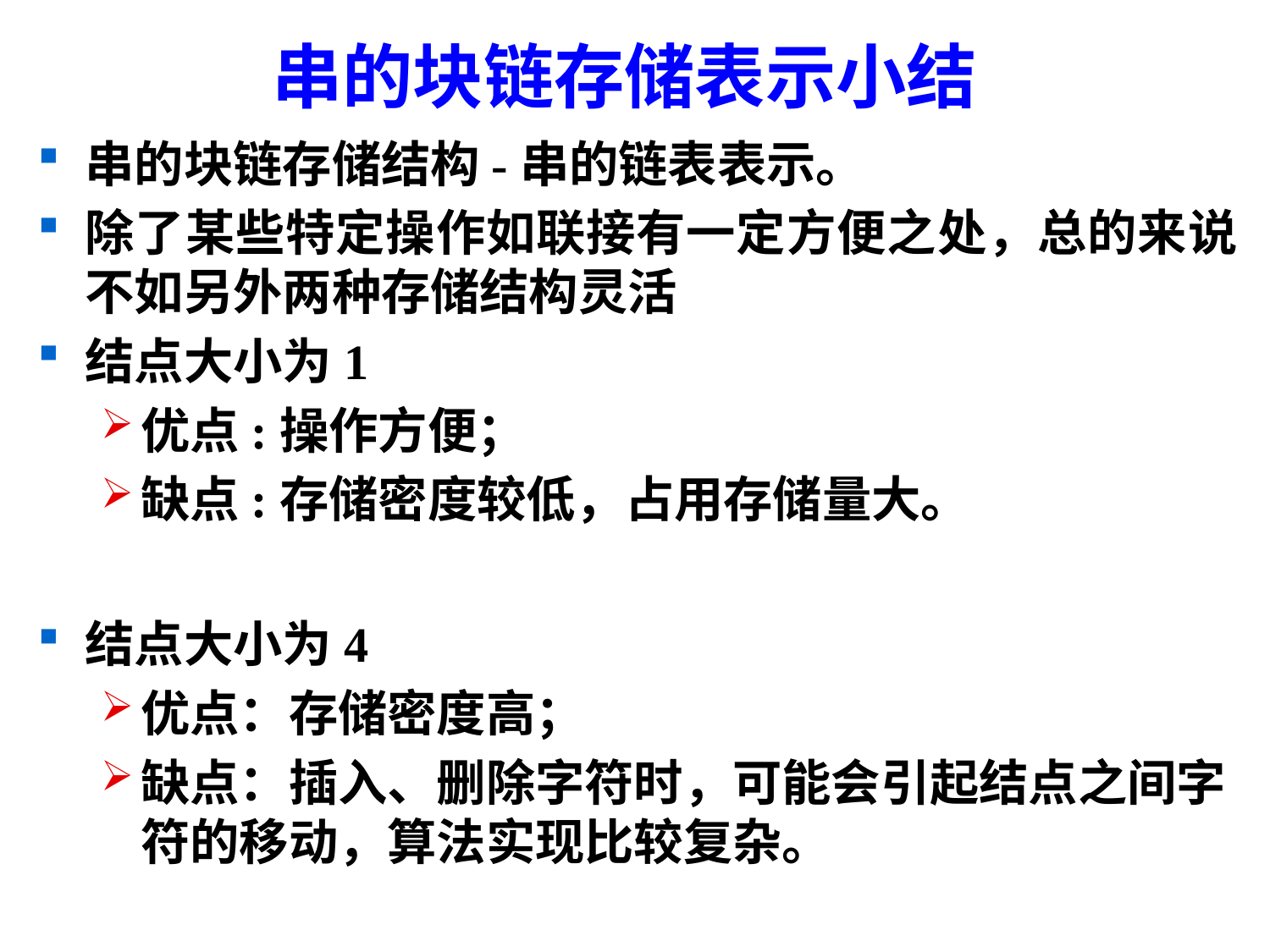

# 串的块链存储表示小结
串的块链存储结构-串的链表表示。
除了某些特定操作如联接有一定方便之处，总的来说不如另外两种存储结构灵活
结点大小为1
优点:操作方便；
缺点:存储密度较低，占用存储量大。

结点大小为4
优点：存储密度高；
缺点：插入、删除字符时，可能会引起结点之间字符的移动，算法实现比较复杂。